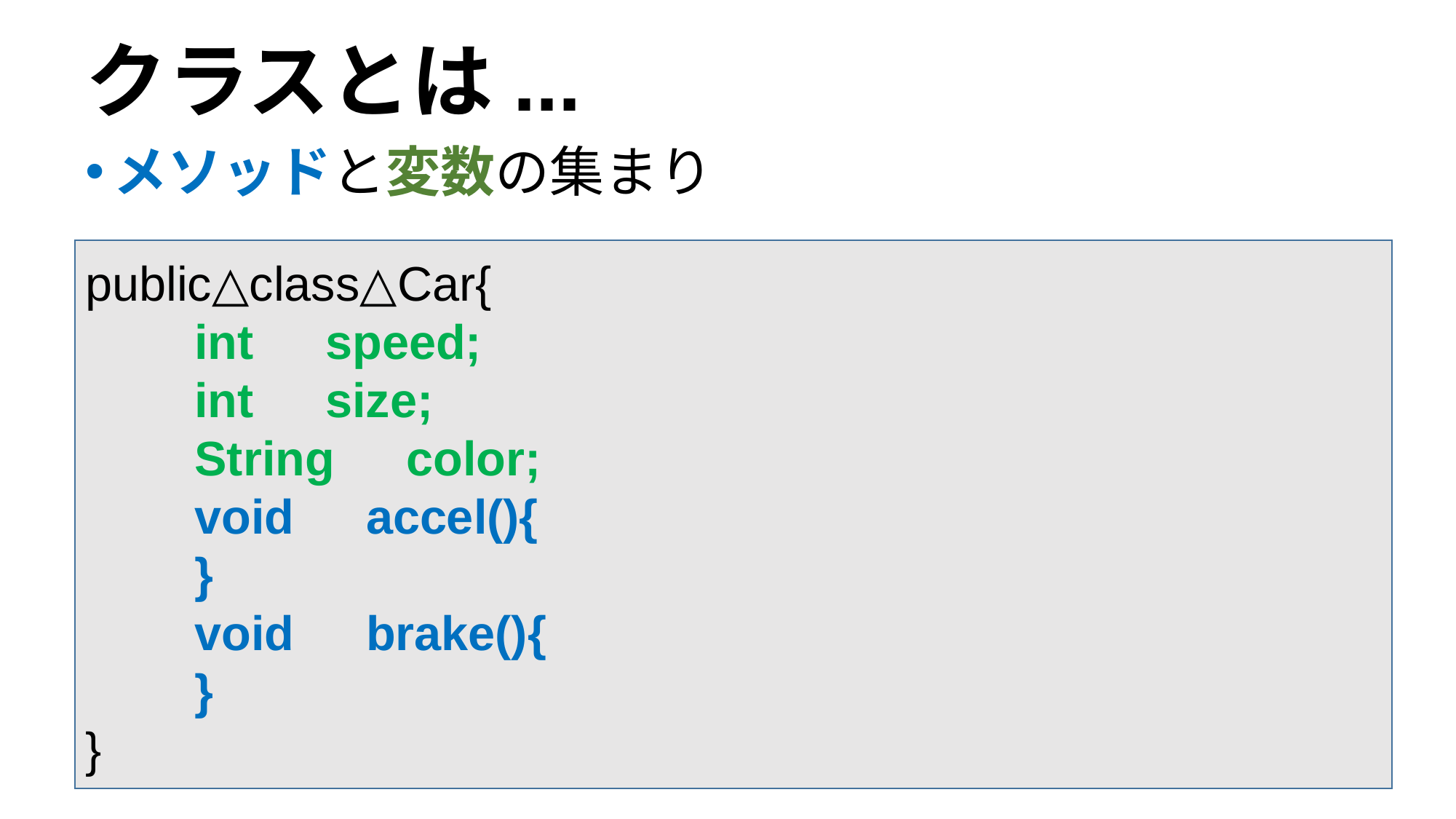

# クラスとは...
メソッドと変数の集まり

public△class△Car{
	int　speed;
	int　size;
	String　color;
	void　accel(){
	}
	void　brake(){
	}
}